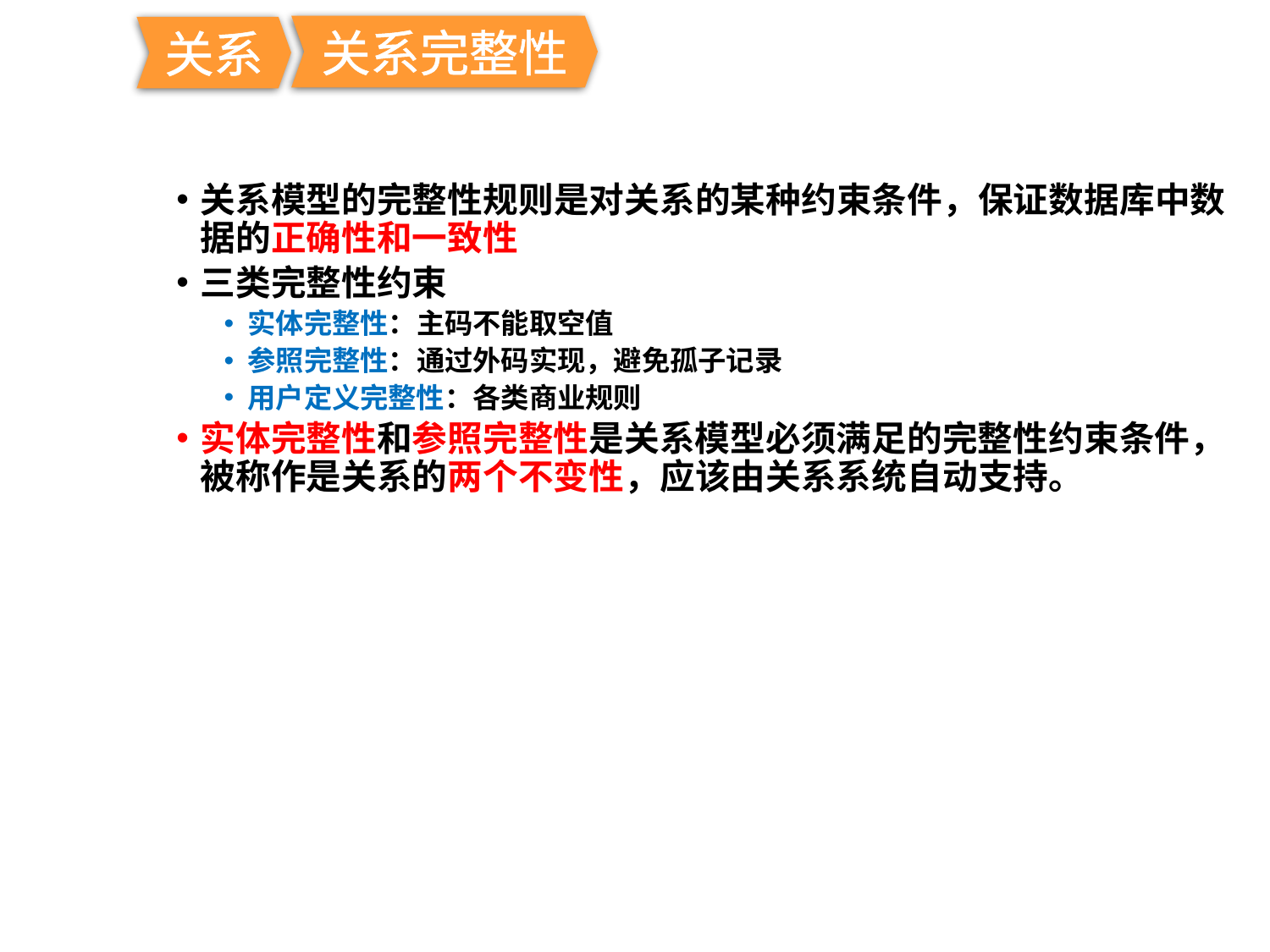

关系完整性
关系
关系模型的完整性规则是对关系的某种约束条件，保证数据库中数据的正确性和一致性
三类完整性约束
实体完整性：主码不能取空值
参照完整性：通过外码实现，避免孤子记录
用户定义完整性：各类商业规则
实体完整性和参照完整性是关系模型必须满足的完整性约束条件，被称作是关系的两个不变性，应该由关系系统自动支持。